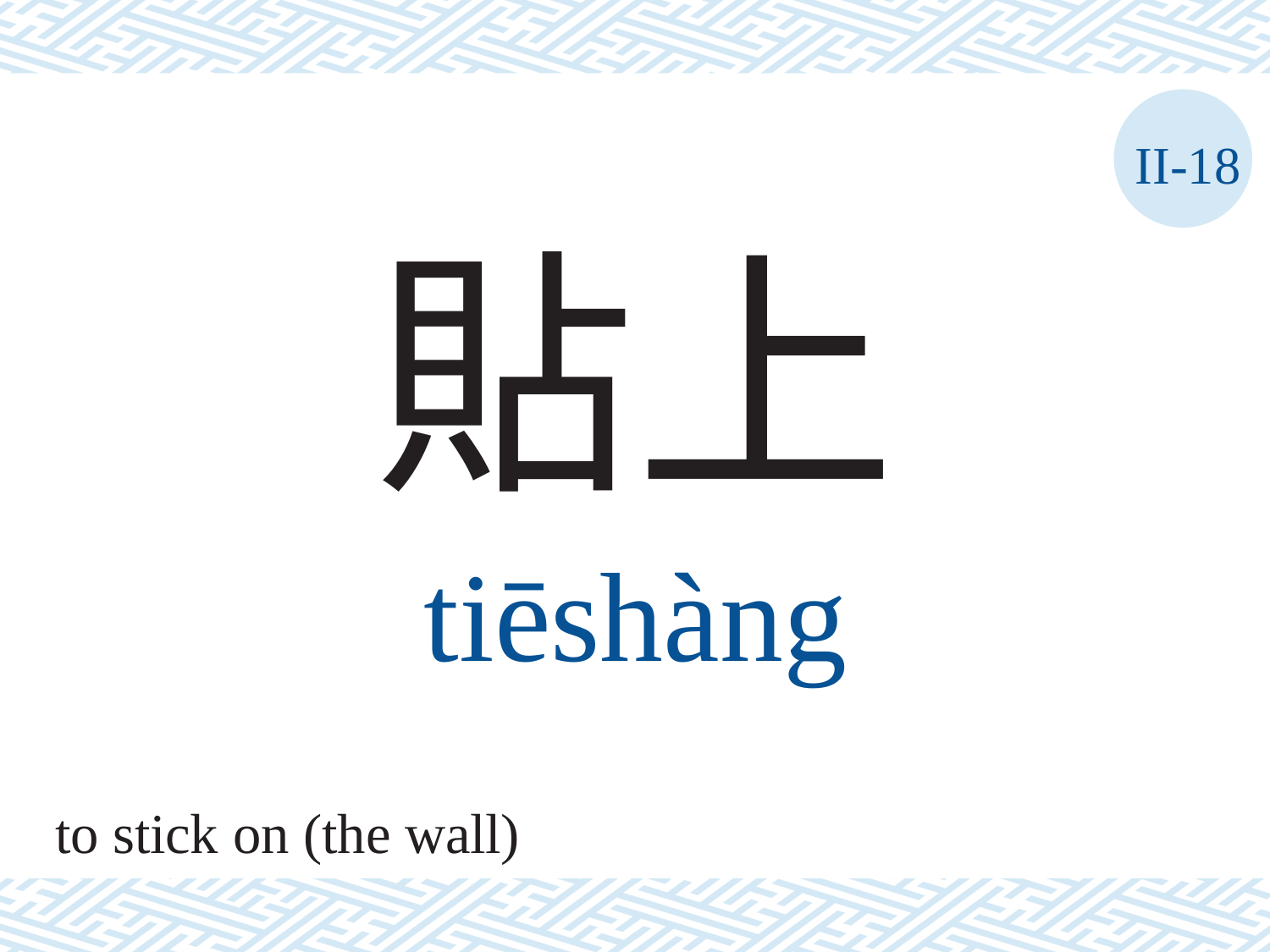

II-18
貼上
tiēshàng
to stick on (the wall)